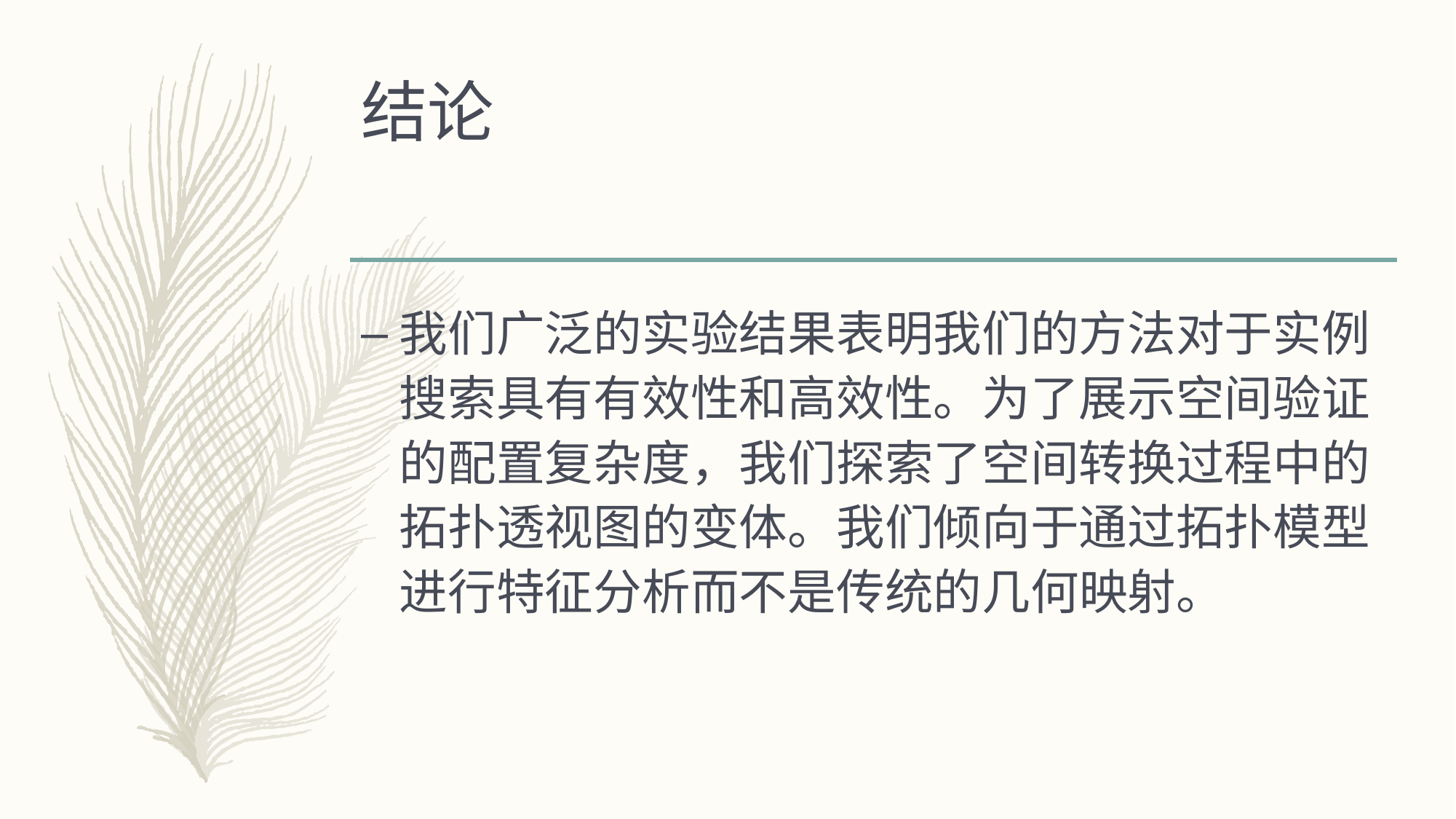

# 结论
我们广泛的实验结果表明我们的方法对于实例搜索具有有效性和高效性。为了展示空间验证的配置复杂度，我们探索了空间转换过程中的拓扑透视图的变体。我们倾向于通过拓扑模型进行特征分析而不是传统的几何映射。